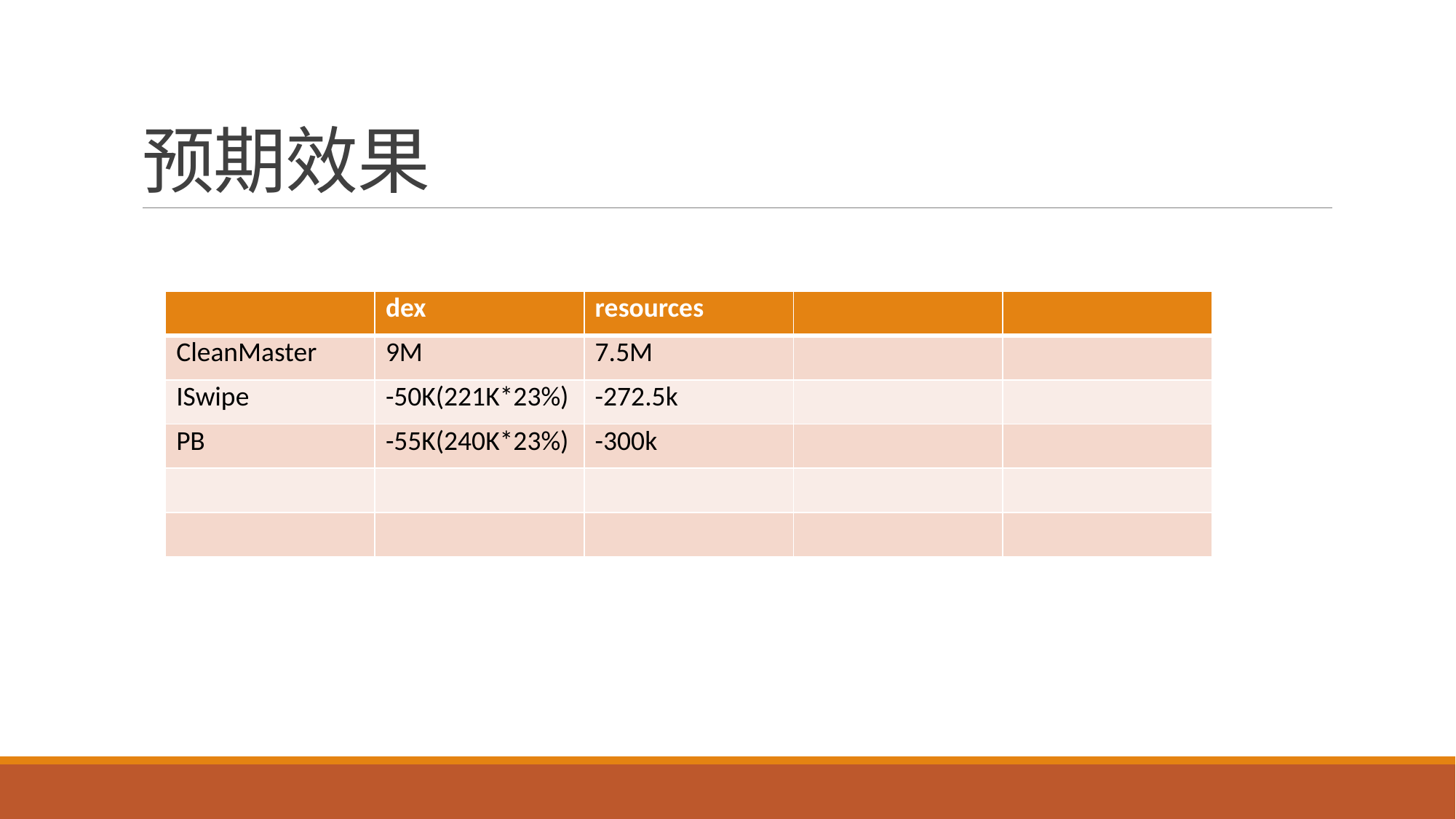

# 预期效果
|  | dex | resources |  |  |
| --- | --- | --- | --- | --- |
| CleanMaster | 9M | 7.5M |  |  |
| ISwipe | -50K(221K\*23%) | -272.5k |  |  |
| PB | -55K(240K\*23%) | -300k |  |  |
|  |  |  |  |  |
|  |  |  |  |  |